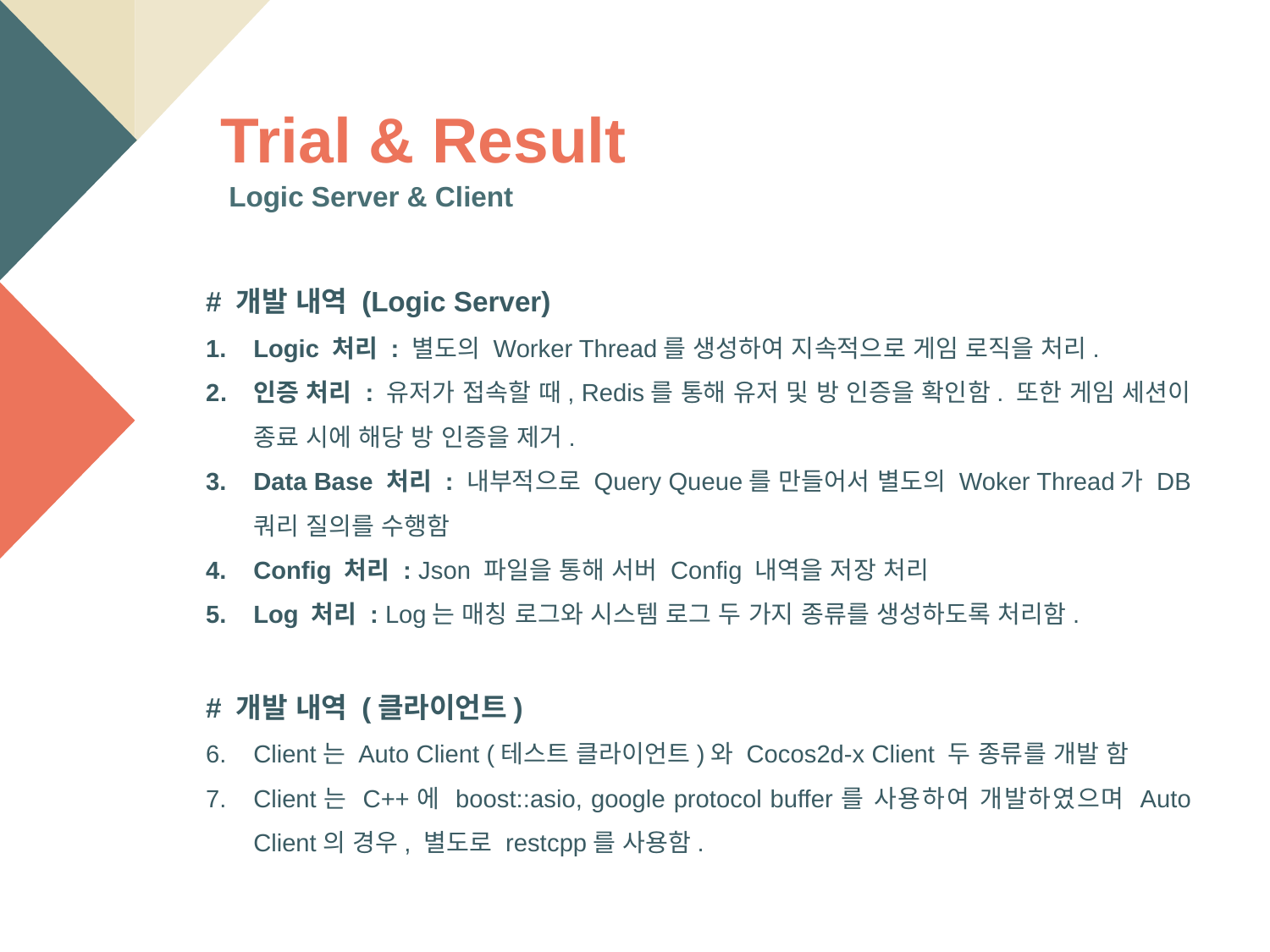

Trial & Result
Logic Server & Client
# 개발 내역 (Logic Server)
Logic 처리 : 별도의 Worker Thread를 생성하여 지속적으로 게임 로직을 처리.
인증 처리 : 유저가 접속할 때, Redis를 통해 유저 및 방 인증을 확인함. 또한 게임 세션이 종료 시에 해당 방 인증을 제거.
Data Base 처리 : 내부적으로 Query Queue를 만들어서 별도의 Woker Thread가 DB 쿼리 질의를 수행함
Config 처리 : Json 파일을 통해 서버 Config 내역을 저장 처리
Log 처리 : Log는 매칭 로그와 시스템 로그 두 가지 종류를 생성하도록 처리함.

# 개발 내역 (클라이언트)
Client는 Auto Client (테스트 클라이언트)와 Cocos2d-x Client 두 종류를 개발 함
Client는 C++에 boost::asio, google protocol buffer를 사용하여 개발하였으며 Auto Client의 경우, 별도로 restcpp를 사용함.